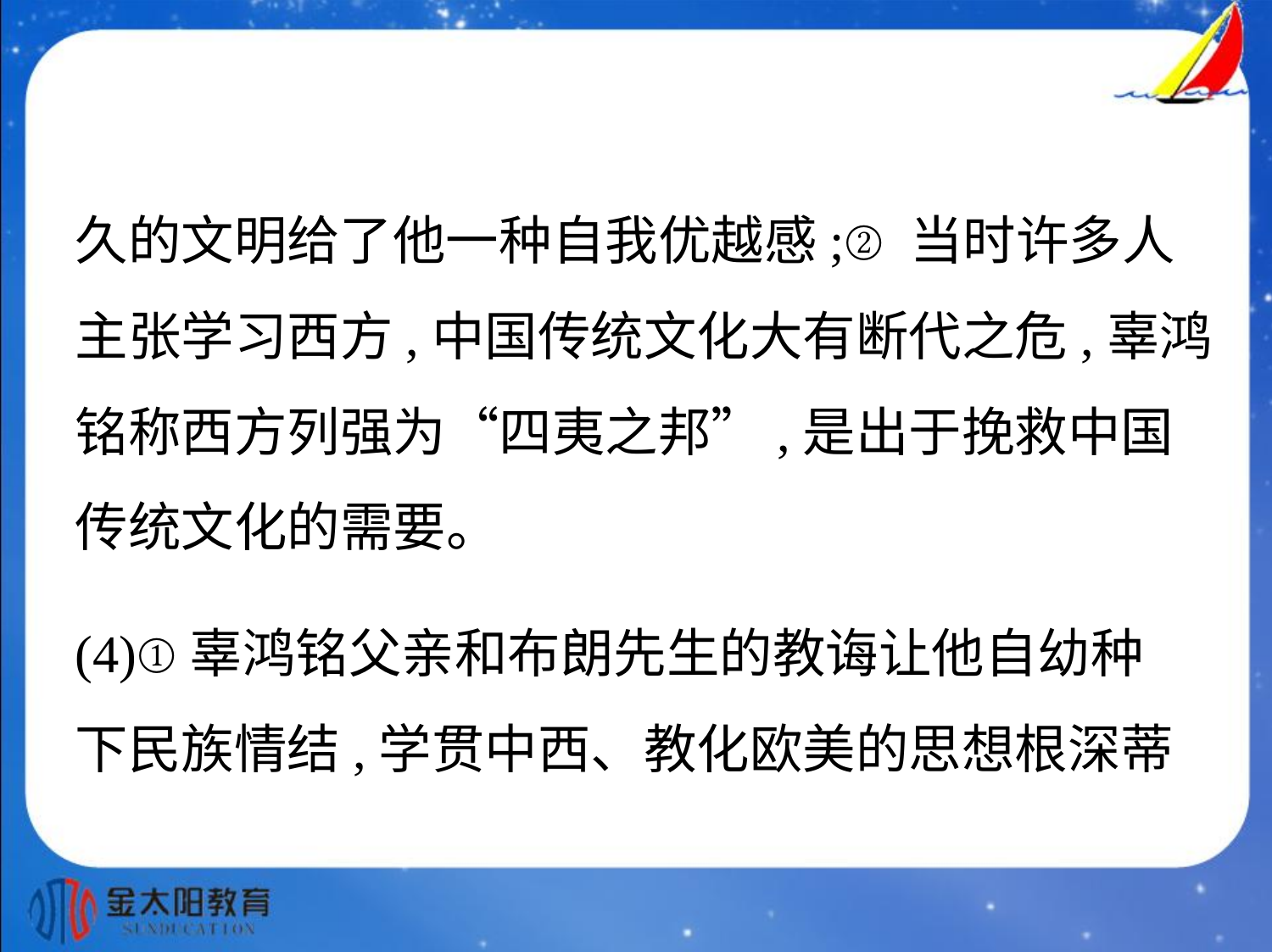

久的文明给了他一种自我优越感;②当时许多人
主张学习西方,中国传统文化大有断代之危,辜鸿
铭称西方列强为“四夷之邦”,是出于挽救中国
传统文化的需要。
(4)①辜鸿铭父亲和布朗先生的教诲让他自幼种
下民族情结,学贯中西、教化欧美的思想根深蒂